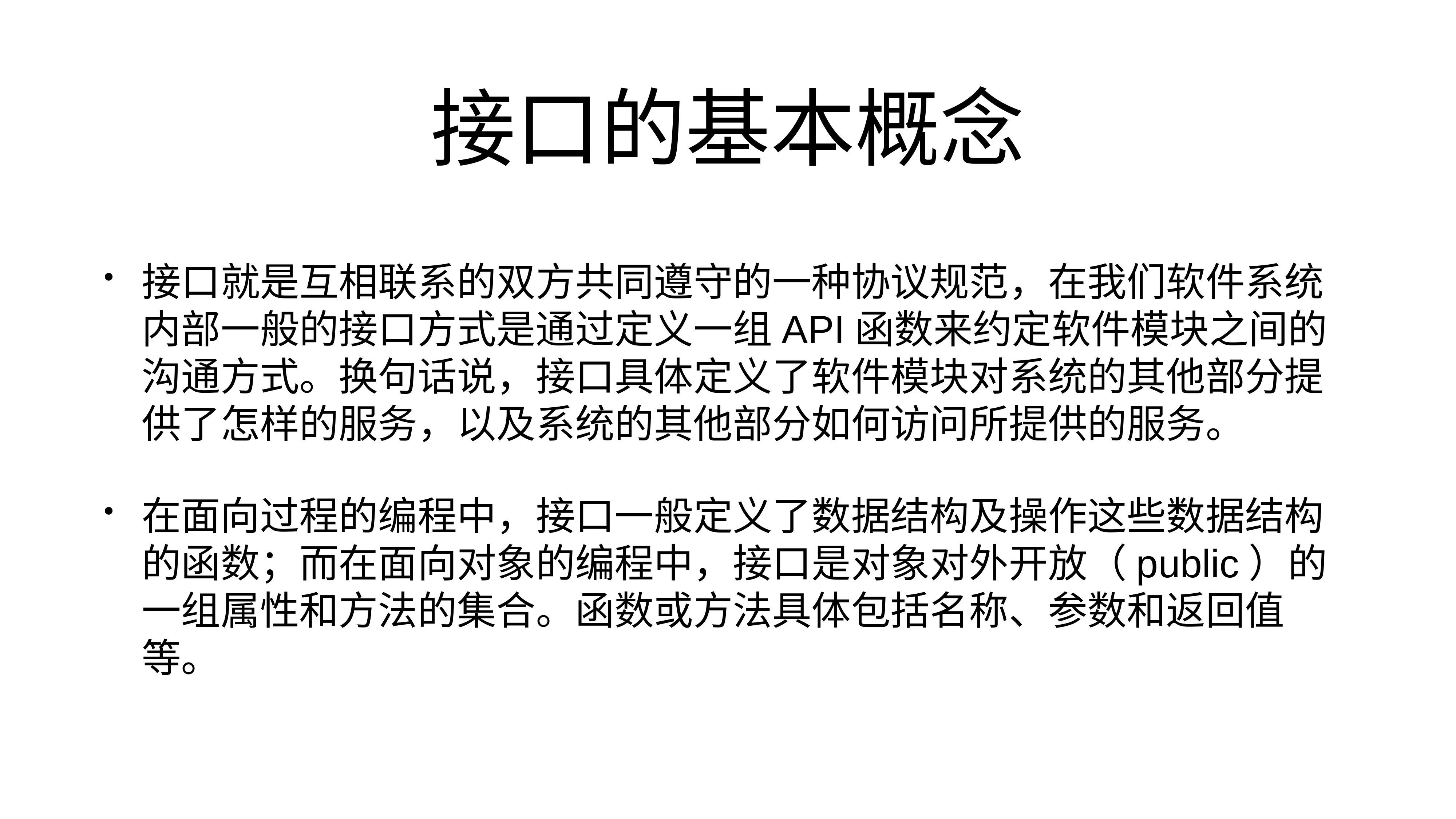

# 接口的基本概念
接口就是互相联系的双方共同遵守的一种协议规范，在我们软件系统内部一般的接口方式是通过定义一组API函数来约定软件模块之间的沟通方式。换句话说，接口具体定义了软件模块对系统的其他部分提供了怎样的服务，以及系统的其他部分如何访问所提供的服务。
在面向过程的编程中，接口一般定义了数据结构及操作这些数据结构的函数；而在面向对象的编程中，接口是对象对外开放（public）的一组属性和方法的集合。函数或方法具体包括名称、参数和返回值等。